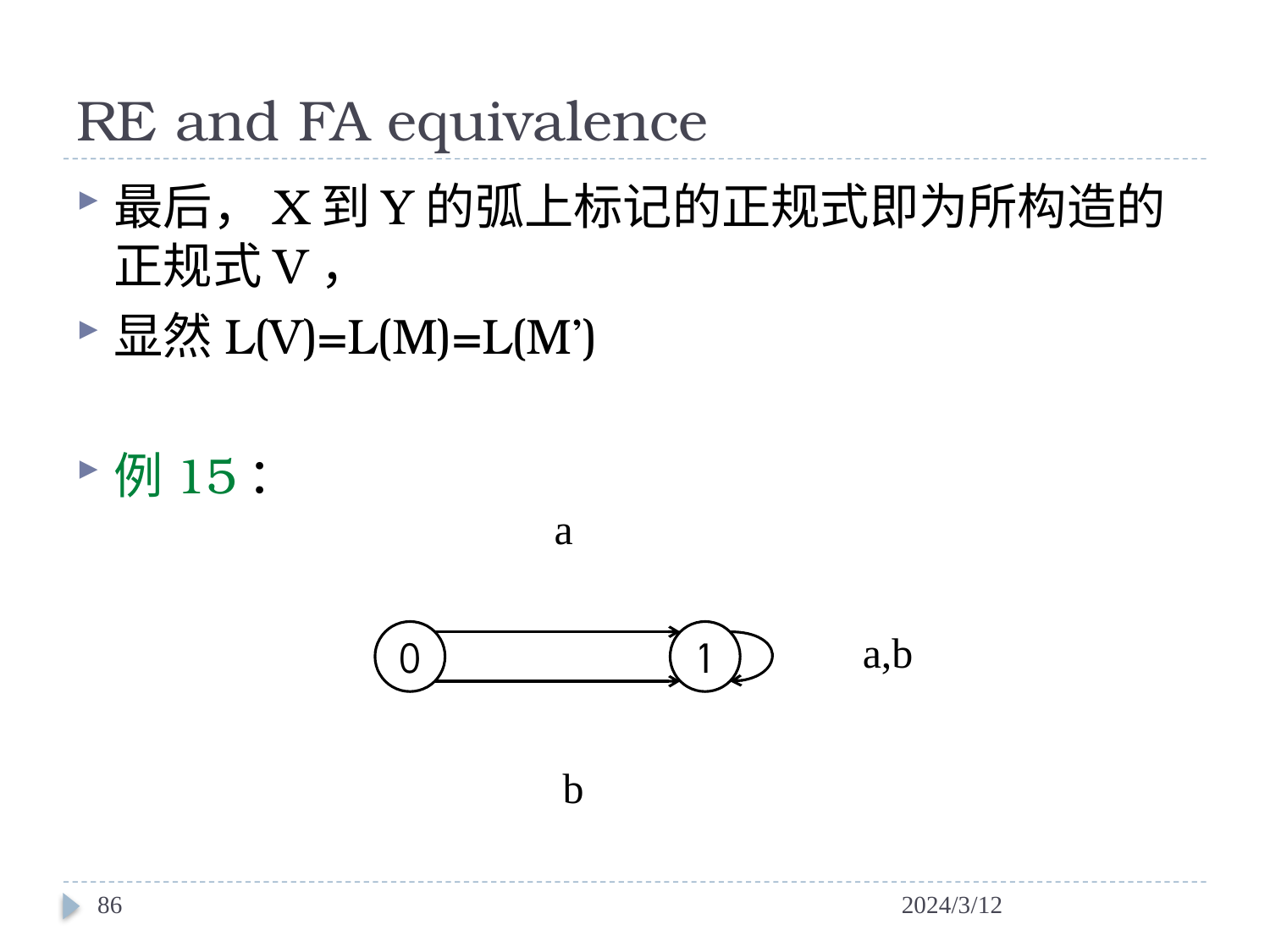

# RE and FA equivalence
最后，X到Y的弧上标记的正规式即为所构造的正规式V，
显然L(V)=L(M)=L(M’)

例15：

a
a,b
0
1
b
86
2024/3/12